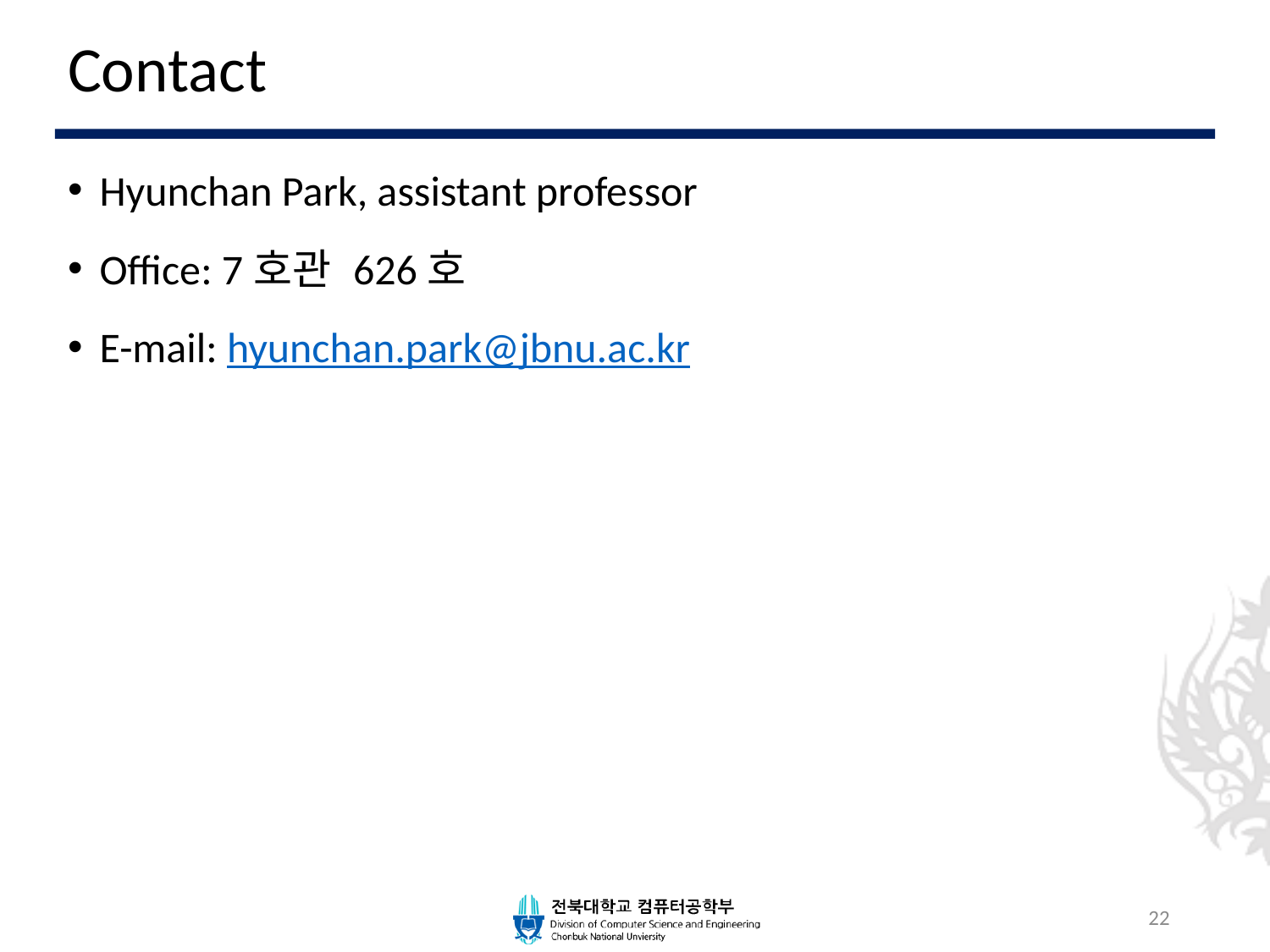

# Contact
Hyunchan Park, assistant professor
Office: 7호관 626호
E-mail: hyunchan.park@jbnu.ac.kr

22